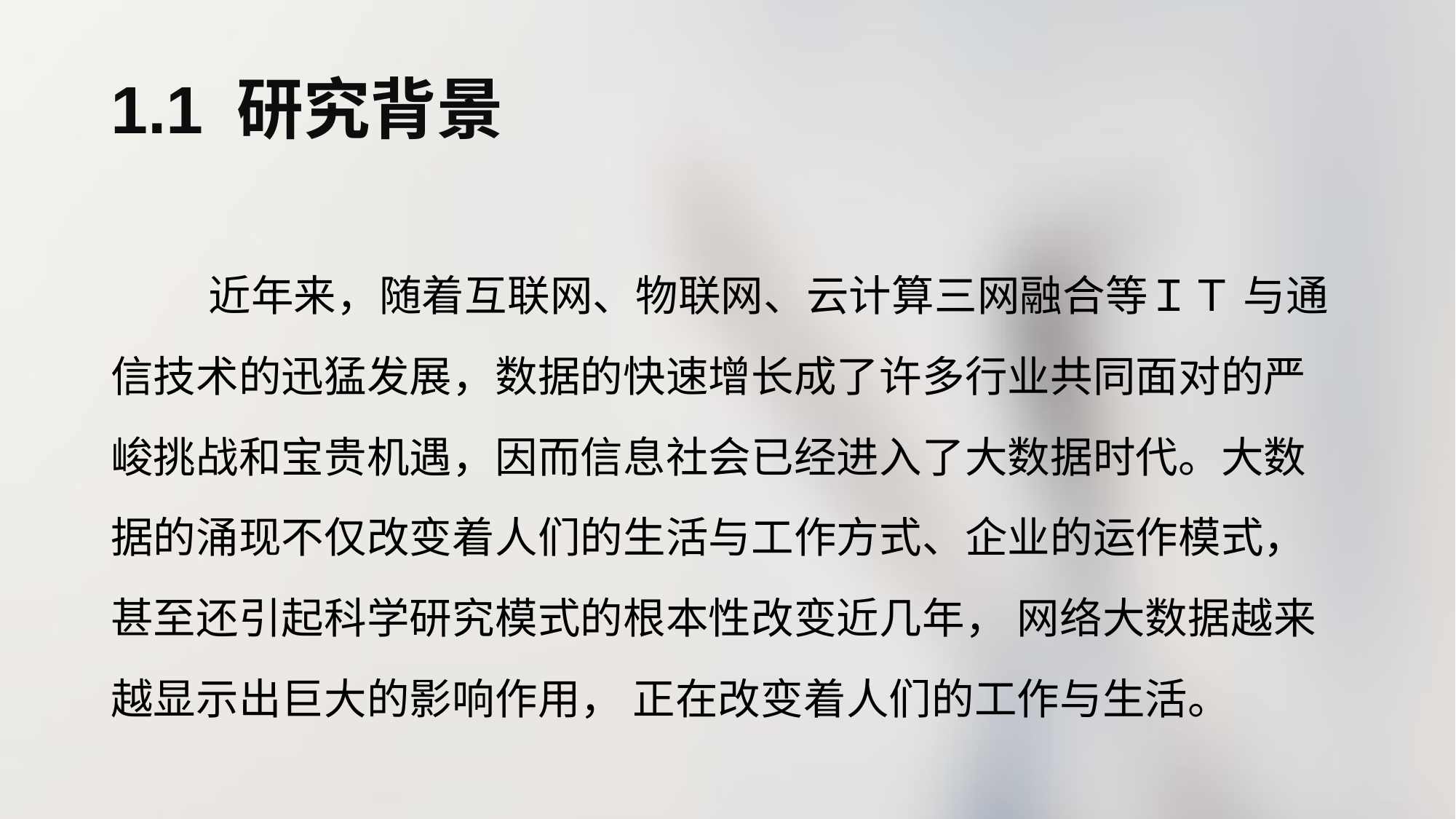

1.1 研究背景

         近年来，随着互联网、物联网、云计算三网融合等ＩＴ 与通信技术的迅猛发展，数据的快速增长成了许多行业共同面对的严峻挑战和宝贵机遇，因而信息社会已经进入了大数据时代。大数据的涌现不仅改变着人们的生活与工作方式、企业的运作模式，甚至还引起科学研究模式的根本性改变近几年， 网络大数据越来越显示出巨大的影响作用， 正在改变着人们的工作与生活。